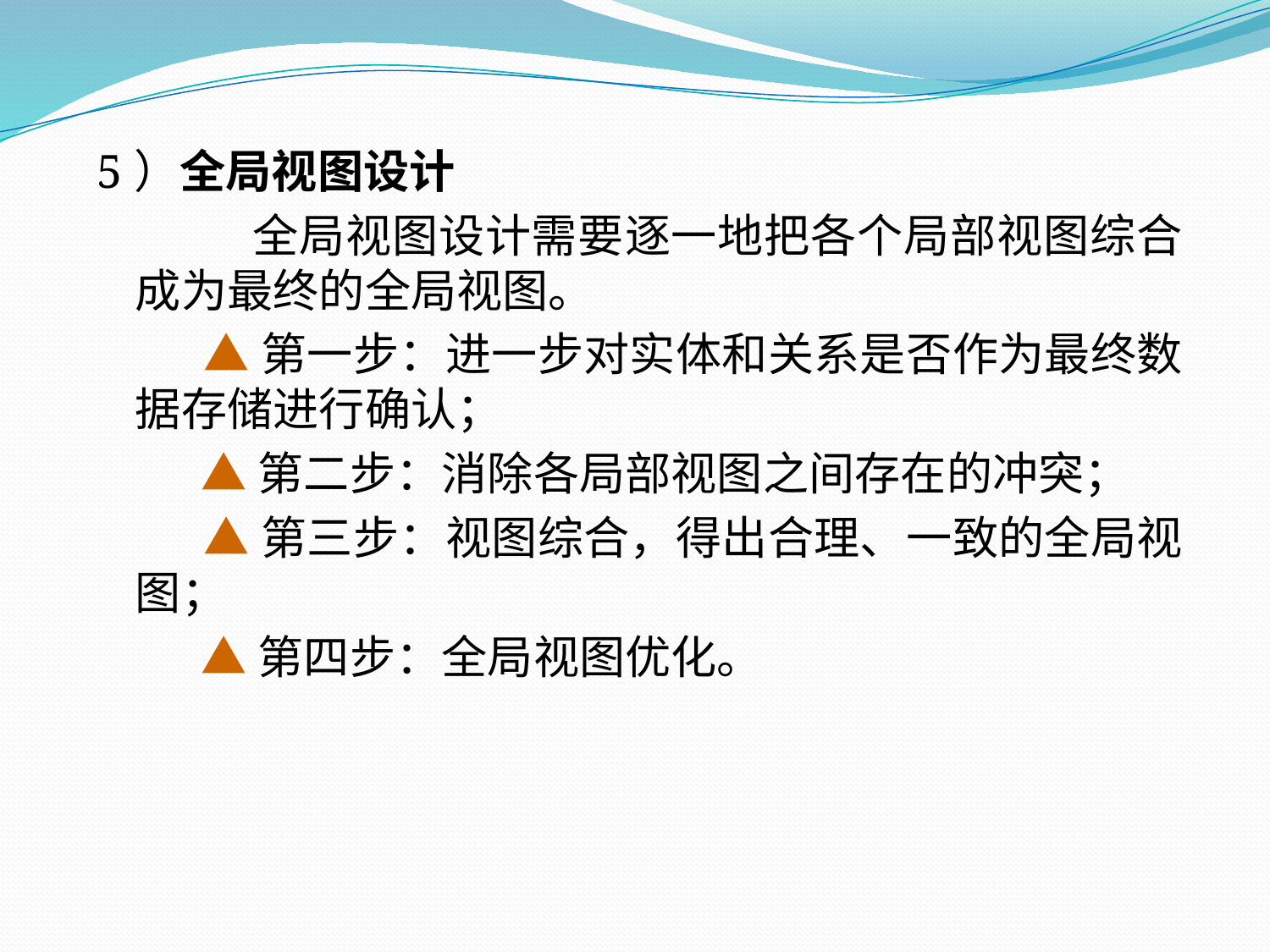

5）全局视图设计
             全局视图设计需要逐一地把各个局部视图综合成为最终的全局视图。
          ▲第一步：进一步对实体和关系是否作为最终数据存储进行确认；
          ▲第二步：消除各局部视图之间存在的冲突；
          ▲第三步：视图综合，得出合理、一致的全局视图；
          ▲第四步：全局视图优化。